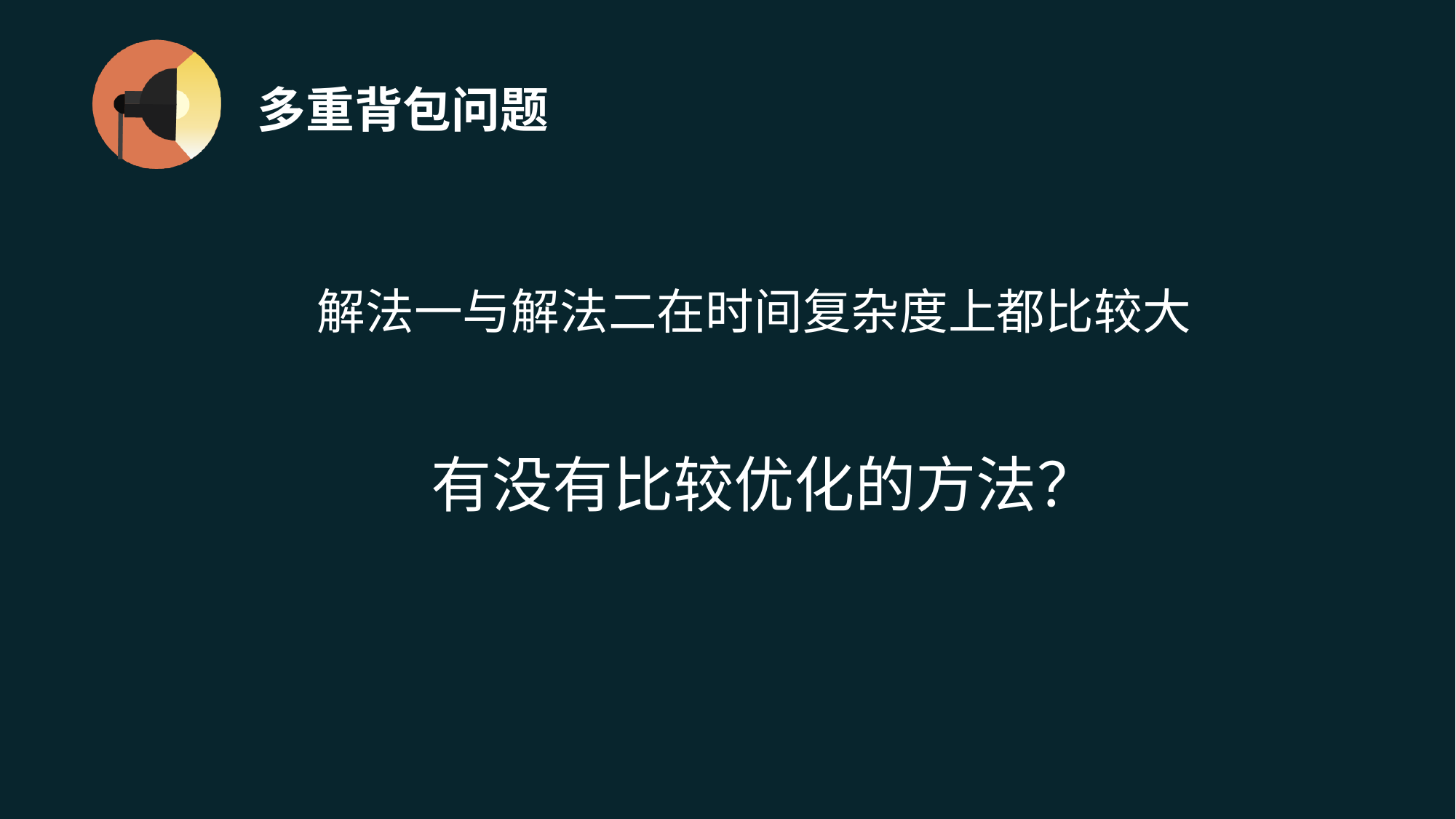

# 多重背包问题
解法一与解法二在时间复杂度上都比较大
有没有比较优化的方法？